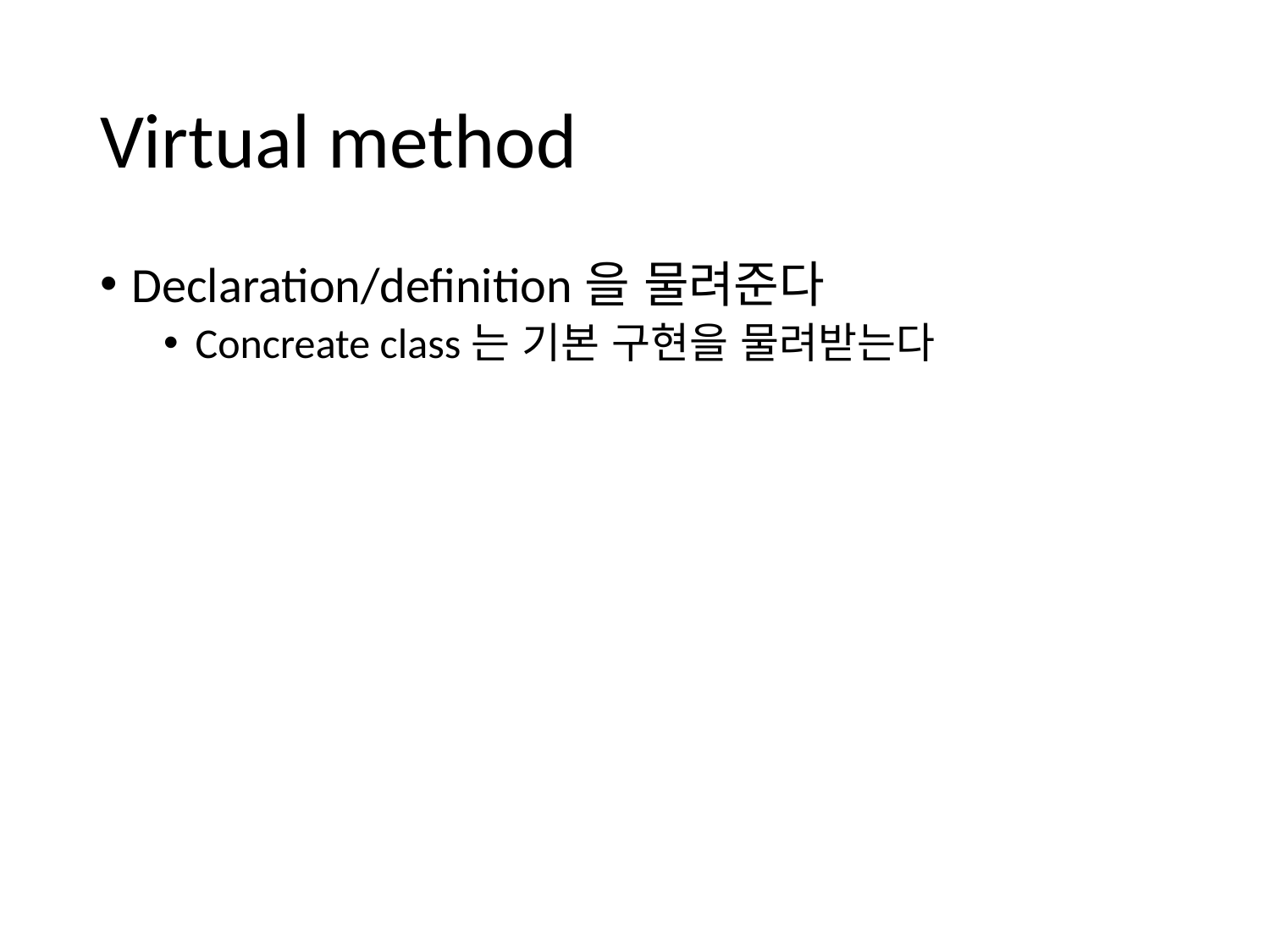

# Virtual method
Declaration/definition을 물려준다
Concreate class는 기본 구현을 물려받는다